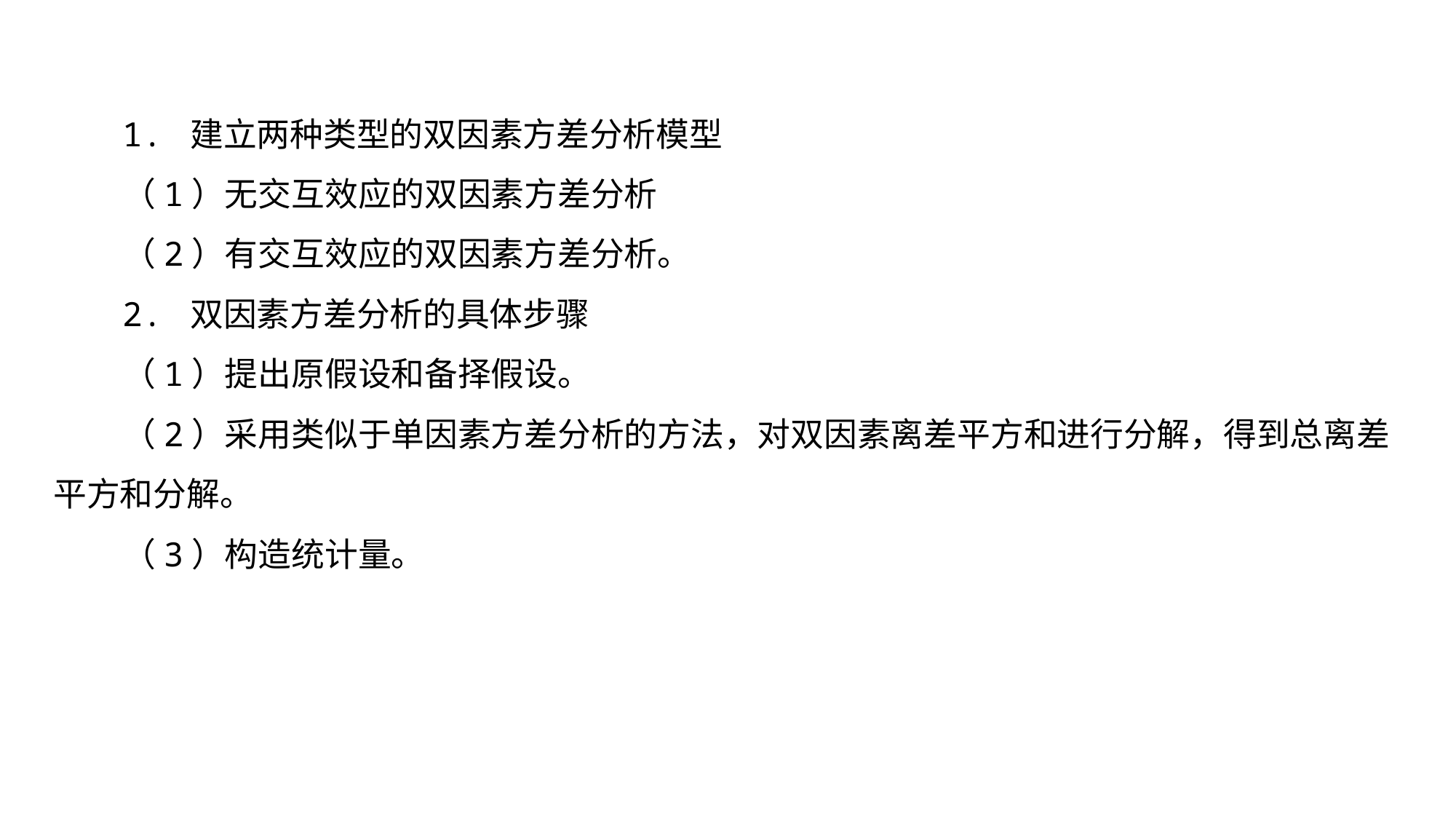

1. 建立两种类型的双因素方差分析模型
（1）无交互效应的双因素方差分析
（2）有交互效应的双因素方差分析。
2. 双因素方差分析的具体步骤
（1）提出原假设和备择假设。
（2）采用类似于单因素方差分析的方法，对双因素离差平方和进行分解，得到总离差平方和分解。
（3）构造统计量。